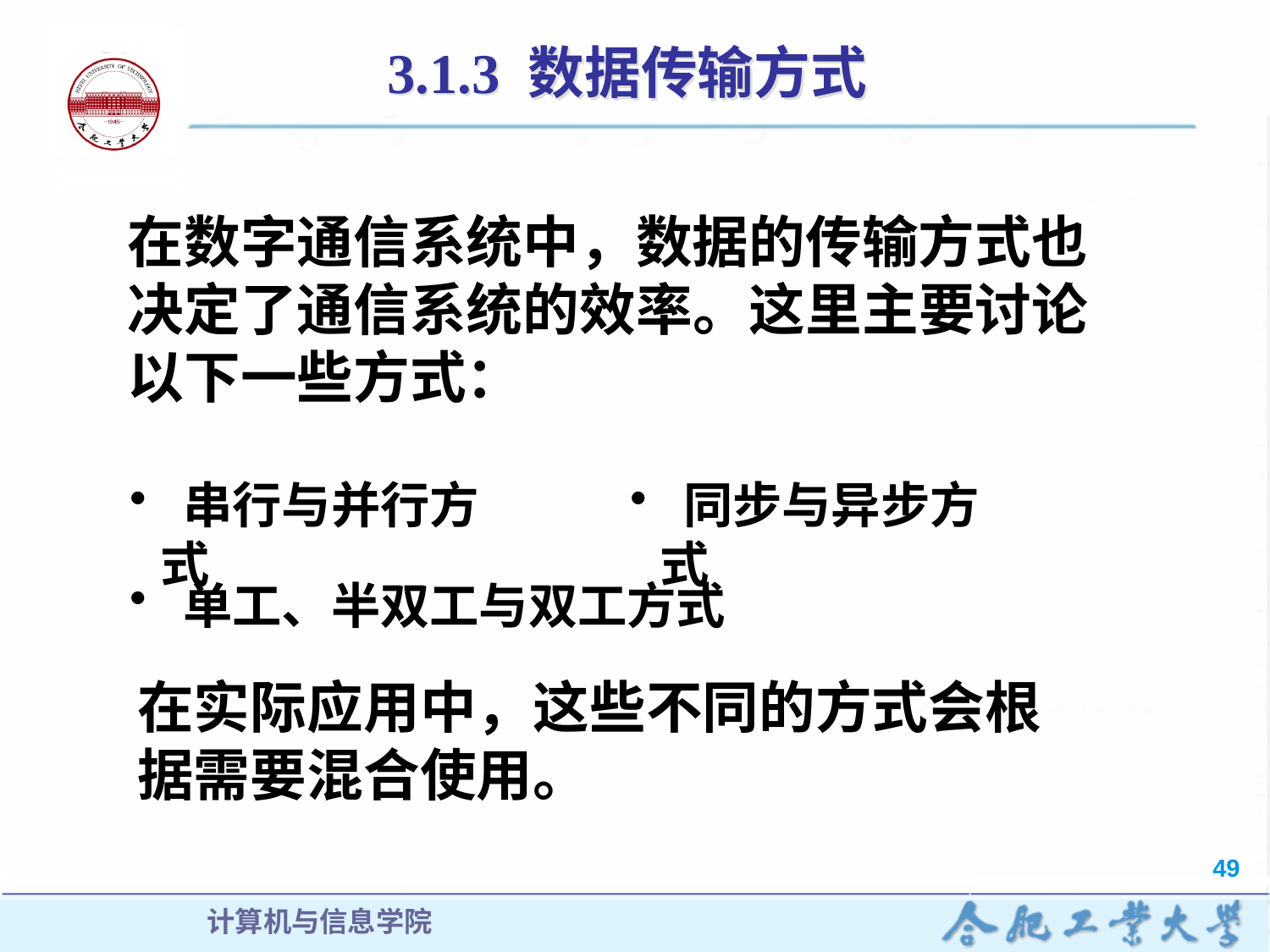

# 3.1.3 数据传输方式
在数字通信系统中，数据的传输方式也决定了通信系统的效率。这里主要讨论以下一些方式：
 串行与并行方式
 同步与异步方式
 单工、半双工与双工方式
在实际应用中，这些不同的方式会根据需要混合使用。